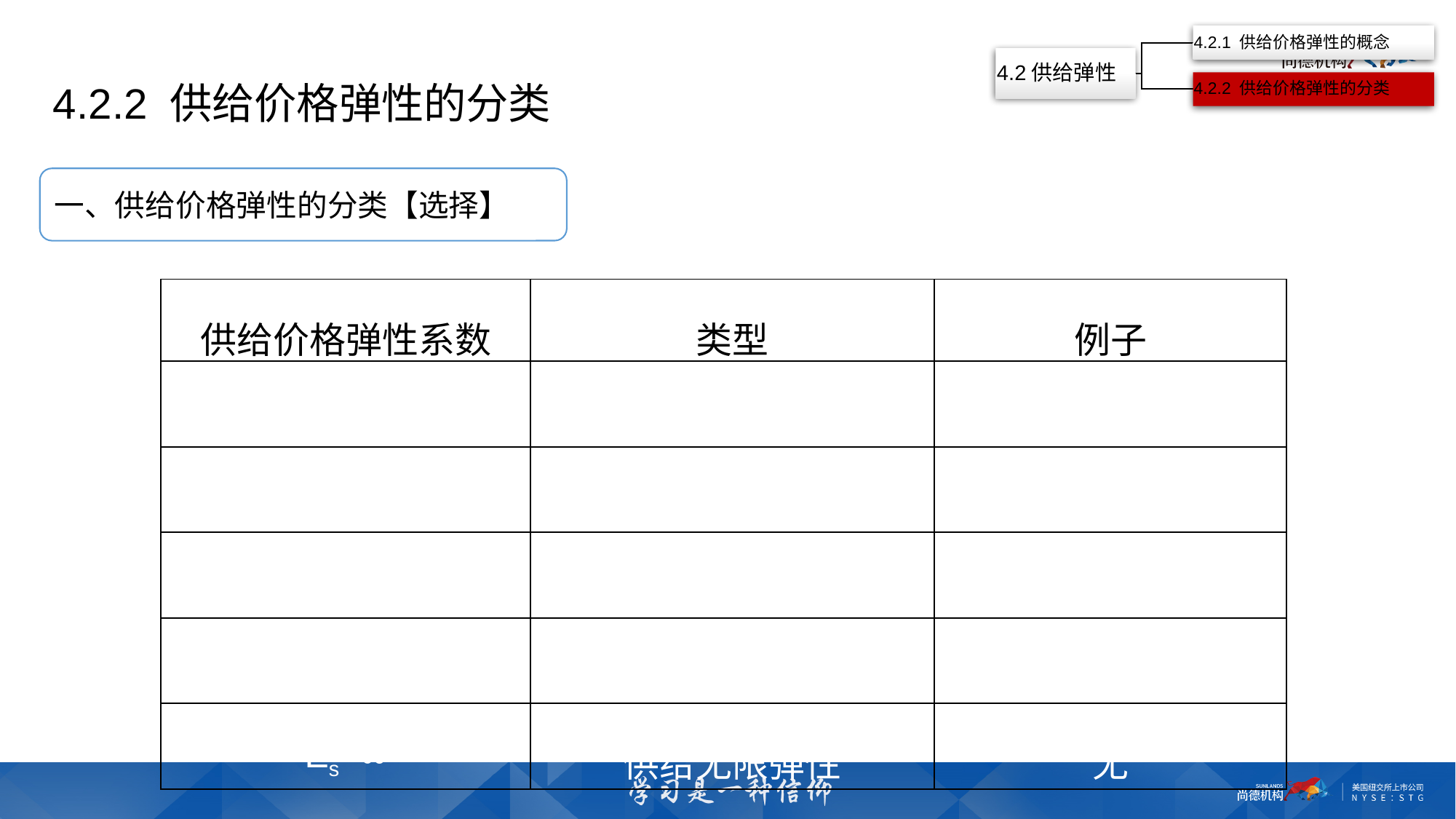

4.2供给弹性
4.2.1 供给价格弹性的概念
4.2.2 供给价格弹性的分类
4.2.2 供给价格弹性的分类
一、供给价格弹性的分类【选择】
| 供给价格弹性系数 | 类型 | 例子 |
| --- | --- | --- |
| Es=0 | 供给无弹性 | 珍贵艺术品、古董 |
| 0＜Es＜1 | 供给缺乏弹性 | 农产品 |
| Es=1 | 供给单位弹性 | 无 |
| 1＜Es＜∞ | 供给富有弹性 | 工业品 |
| Es=∞ | 供给无限弹性 | 无 |